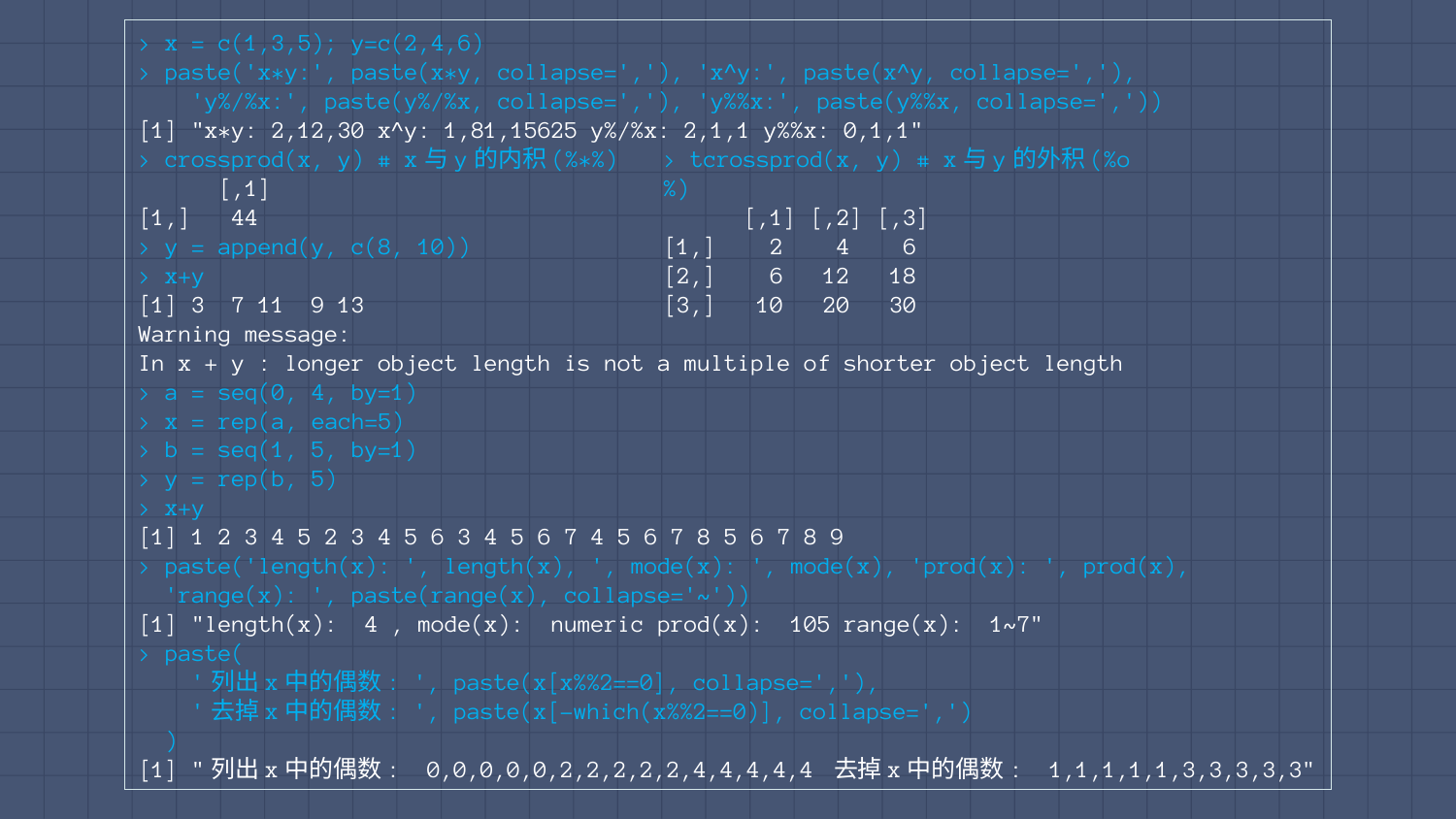

> x = c(1,3,5); y=c(2,4,6)
> paste('x*y:', paste(x*y, collapse=','), 'x^y:', paste(x^y, collapse=','),
    'y%/%x:', paste(y%/%x, collapse=','), 'y%%x:', paste(y%%x, collapse=','))
[1] "x*y: 2,12,30 x^y: 1,81,15625 y%/%x: 2,1,1 y%%x: 0,1,1"
> crossprod(x, y) # x与y的内积(%*%)
      [,1]
[1,]   44
> y = append(y, c(8, 10))
> x+y
[1] 3  7 11  9 13
Warning message:
In x + y : longer object length is not a multiple of shorter object length
> a = seq(0, 4, by=1)
> x = rep(a, each=5)
> b = seq(1, 5, by=1)
> y = rep(b, 5)
> x+y
[1] 1 2 3 4 5 2 3 4 5 6 3 4 5 6 7 4 5 6 7 8 5 6 7 8 9
> paste('length(x): ', length(x), ', mode(x): ', mode(x), 'prod(x): ', prod(x),
  'range(x): ', paste(range(x), collapse='~'))
[1] "length(x):  4 , mode(x):  numeric prod(x):  105 range(x):  1~7"
> paste(
    '列出x中的偶数: ', paste(x[x%%2==0], collapse=','),
    '去掉x中的偶数: ', paste(x[-which(x%%2==0)], collapse=',')
  )
[1] "列出x中的偶数:  0,0,0,0,0,2,2,2,2,2,4,4,4,4,4 去掉x中的偶数:  1,1,1,1,1,3,3,3,3,3"
> tcrossprod(x, y) # x与y的外积(%o%)
      [,1] [,2] [,3]
[1,]    2    4    6
[2,]    6   12   18
[3,]   10   20   30